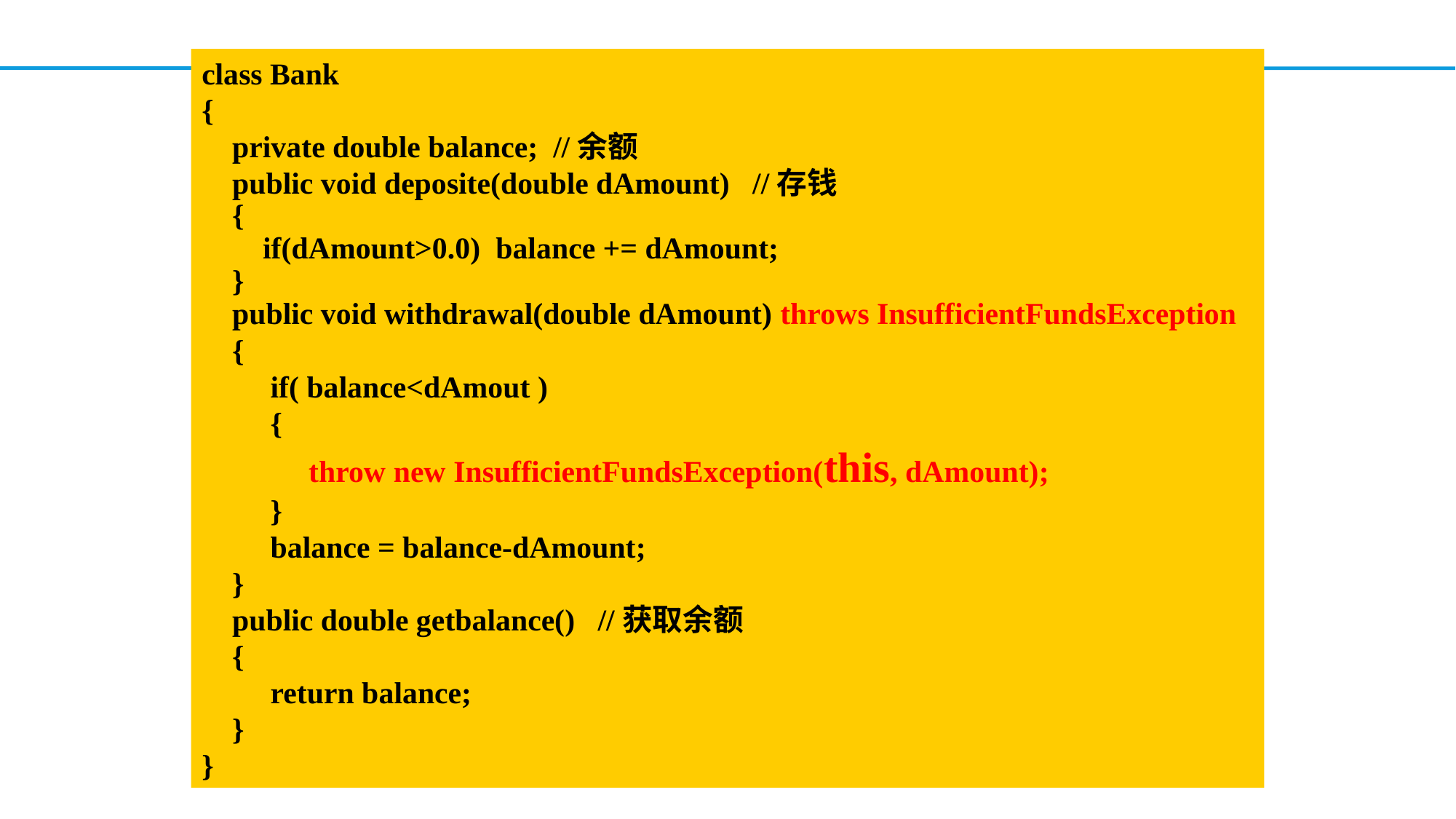

class Bank
{
    private double balance;  //余额
    public void deposite(double dAmount)   //存钱
    {
        if(dAmount>0.0)  balance += dAmount;
    }
    public void withdrawal(double dAmount) throws InsufficientFundsException
    {
         if( balance<dAmout )
         {
              throw new InsufficientFundsException(this, dAmount);
         }
         balance = balance-dAmount;
    }
    public double getbalance()   //获取余额
    {
         return balance;
    }
}
29